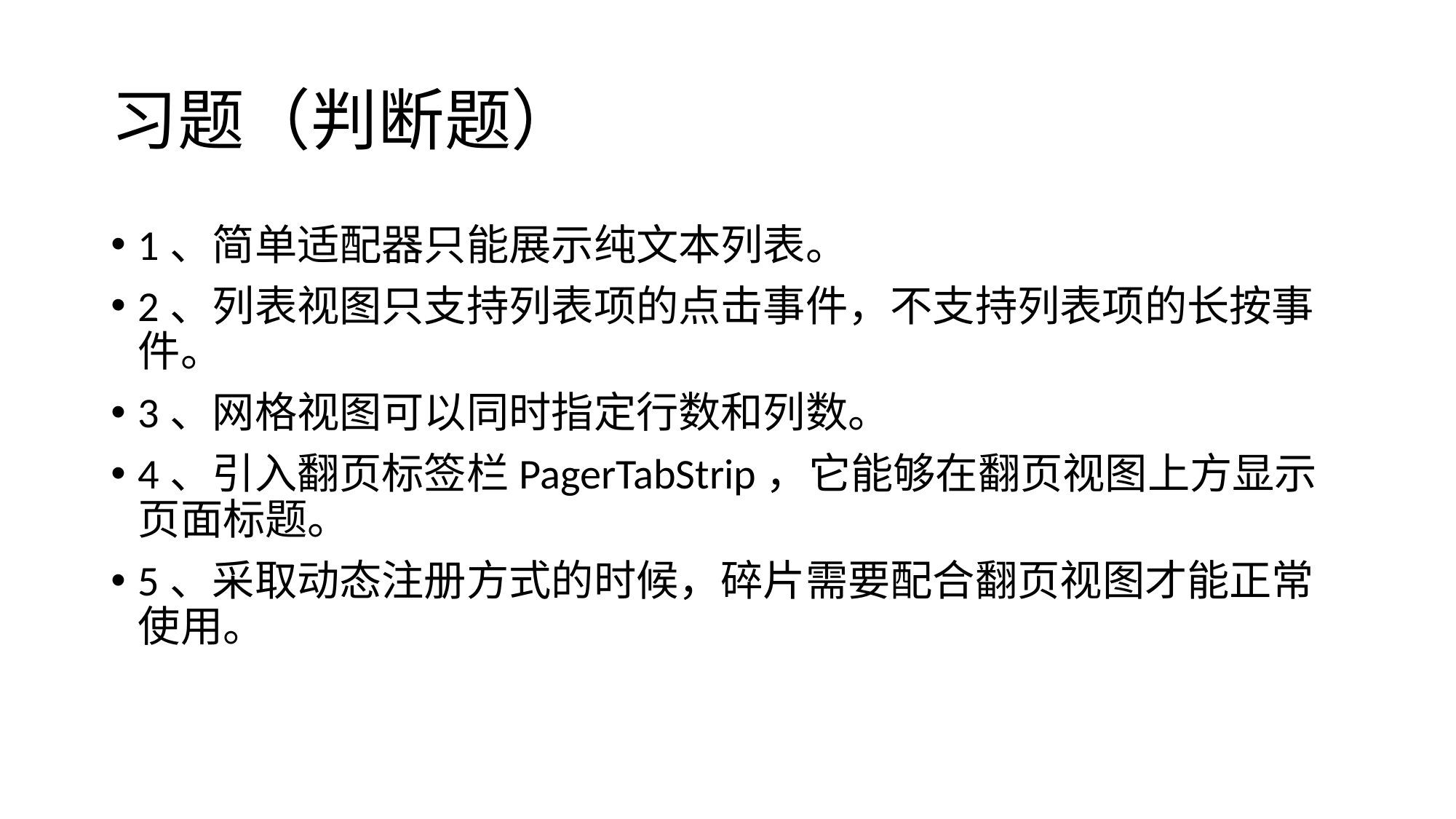

# 习题（判断题）
1、简单适配器只能展示纯文本列表。
2、列表视图只支持列表项的点击事件，不支持列表项的长按事件。
3、网格视图可以同时指定行数和列数。
4、引入翻页标签栏PagerTabStrip，它能够在翻页视图上方显示页面标题。
5、采取动态注册方式的时候，碎片需要配合翻页视图才能正常使用。